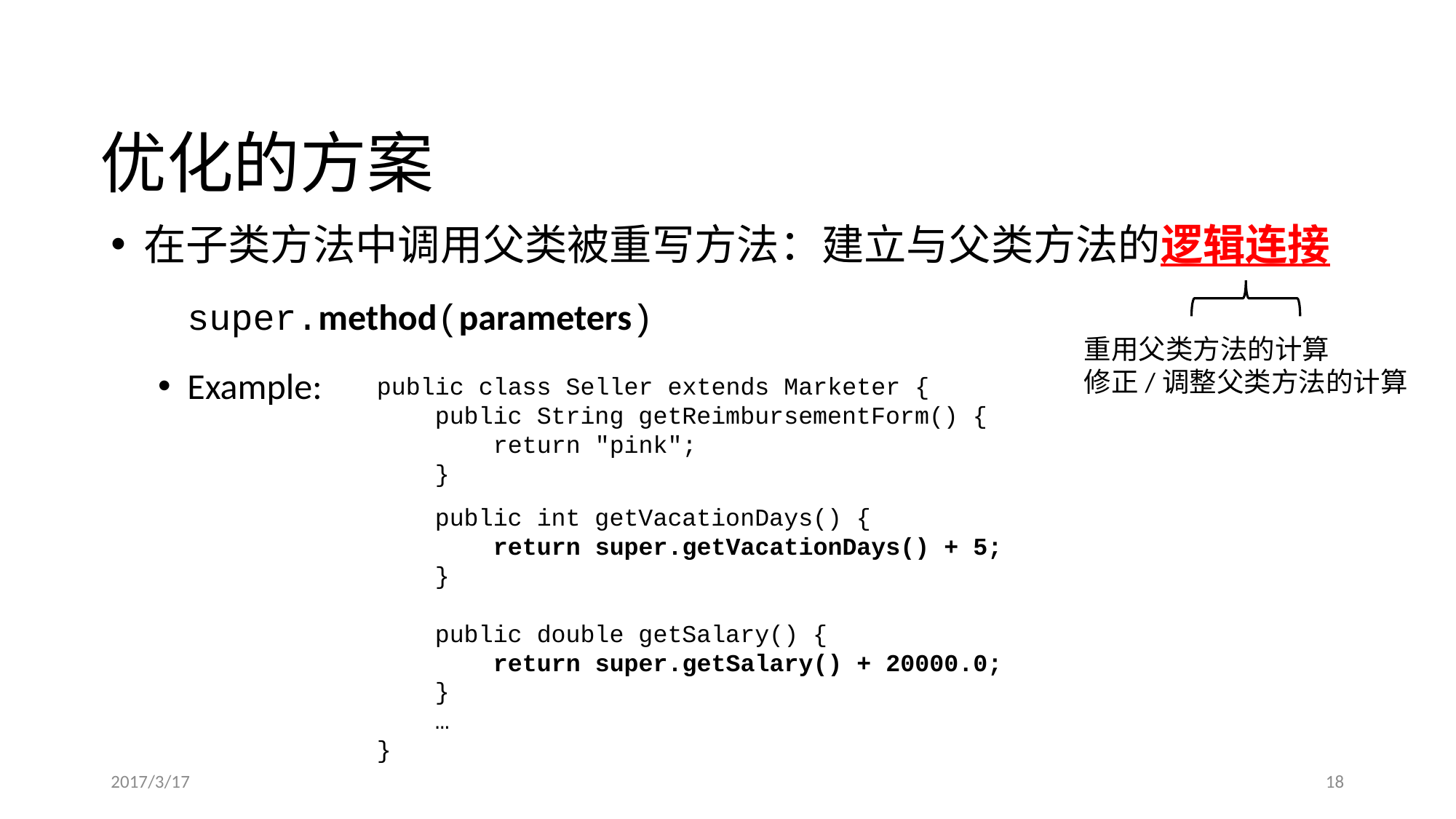

# 优化的方案
在子类方法中调用父类被重写方法：建立与父类方法的逻辑连接

	super.method(parameters)

Example:

重用父类方法的计算
修正/调整父类方法的计算
public class Seller extends Marketer {
    public String getReimbursementForm() {
        return "pink";
    }

    public int getVacationDays() {
        return super.getVacationDays() + 5;
    }

    public double getSalary() {
        return super.getSalary() + 20000.0;
    }
    …
}
2017/3/17
18